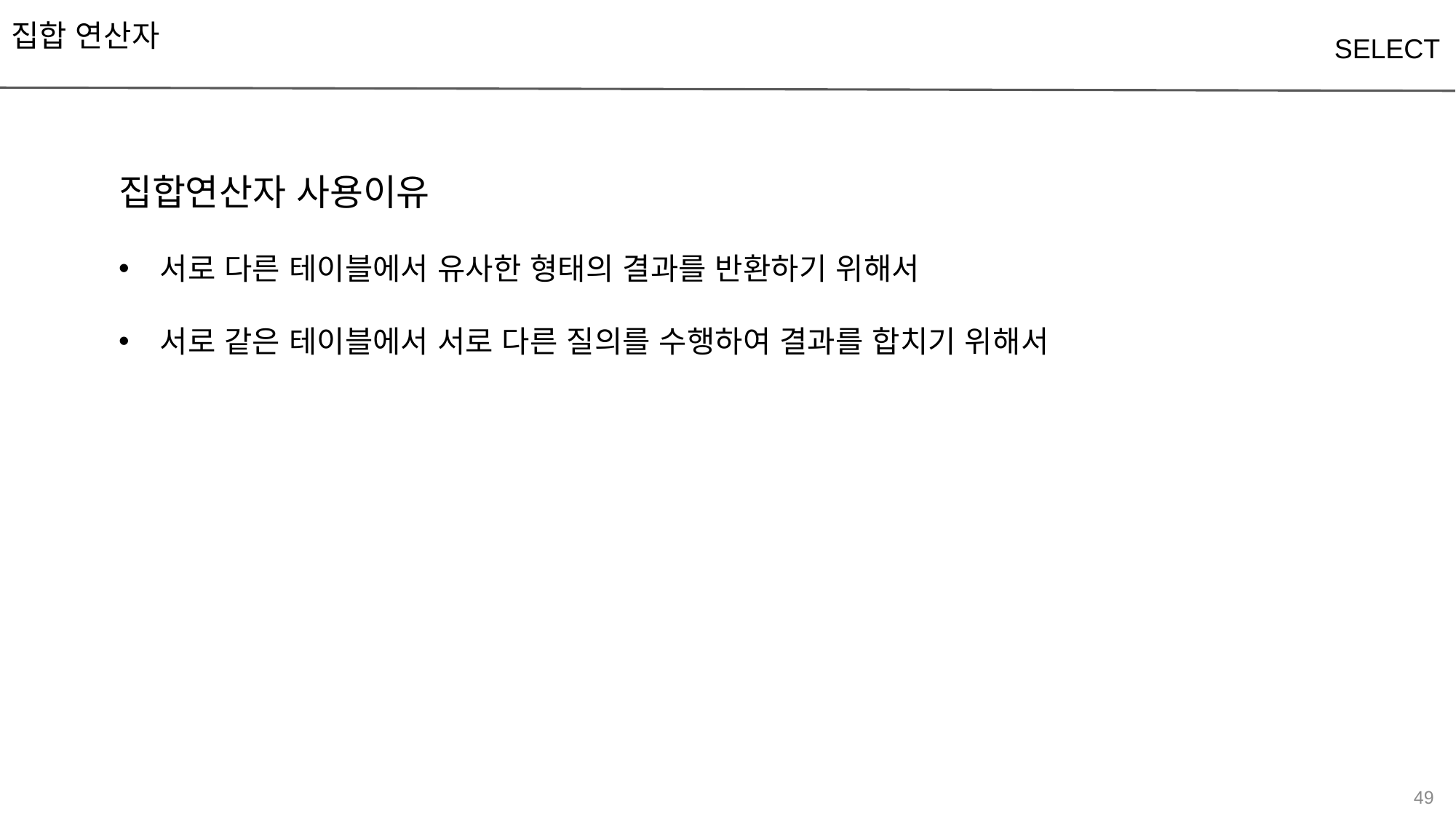

집합 연산자
SELECT
집합연산자 사용이유
서로 다른 테이블에서 유사한 형태의 결과를 반환하기 위해서
서로 같은 테이블에서 서로 다른 질의를 수행하여 결과를 합치기 위해서
49